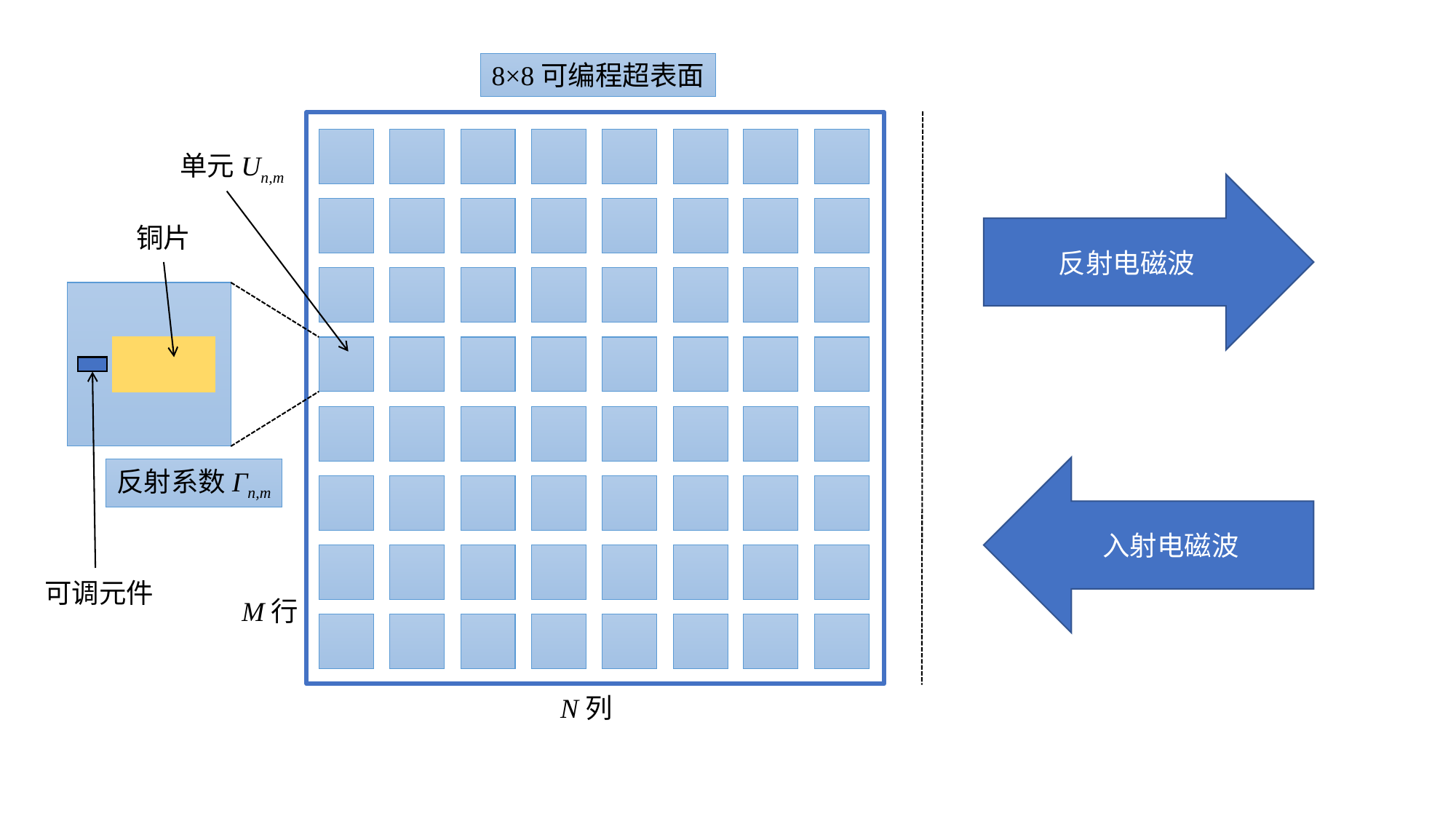

8×8可编程超表面

单元Un,m
反射电磁波
铜片

入射电磁波
反射系数Гn,m
可调元件
M行
N列